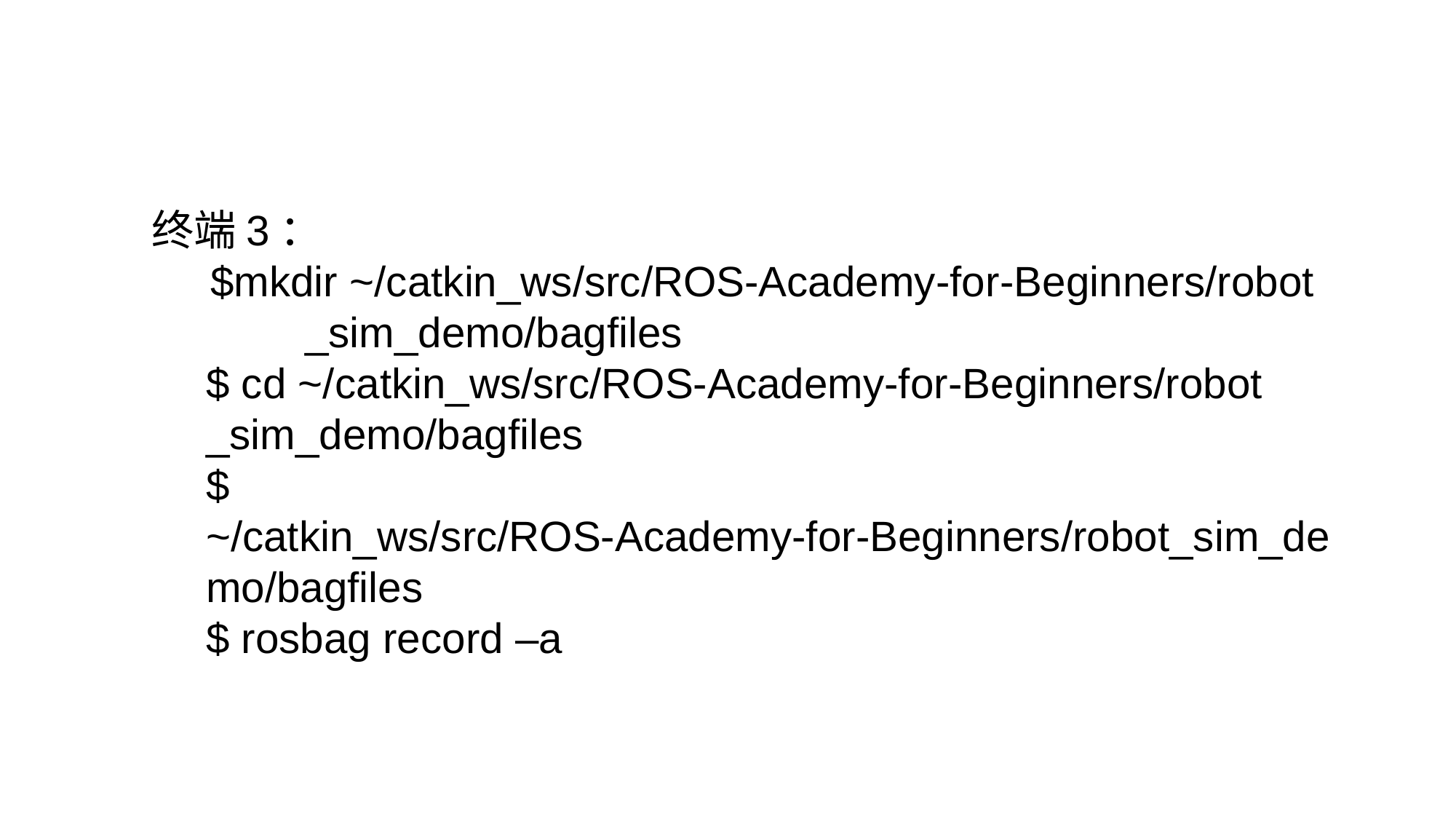

终端3：
     $mkdir ~/catkin_ws/src/ROS-Academy-for-Beginners/robot                 _sim_demo/bagfiles
$ cd ~/catkin_ws/src/ROS-Academy-for-Beginners/robot    _sim_demo/bagfiles
$ ~/catkin_ws/src/ROS-Academy-for-Beginners/robot_sim_demo/bagfiles
$ rosbag record –a